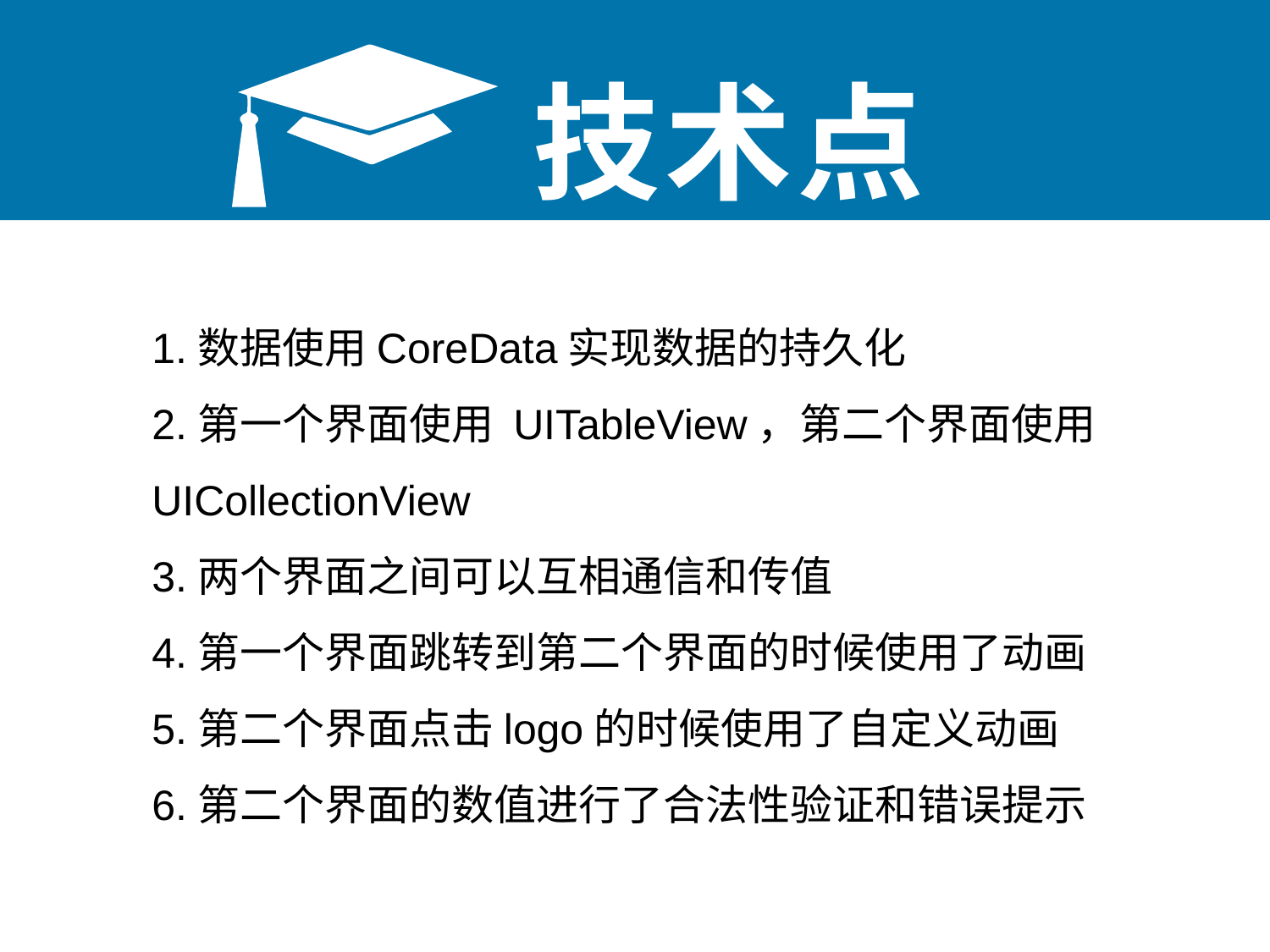

技术点
1.数据使用CoreData实现数据的持久化
2.第一个界面使用 UITableView，第二个界面使用UICollectionView
3.两个界面之间可以互相通信和传值
4.第一个界面跳转到第二个界面的时候使用了动画
5.第二个界面点击logo的时候使用了自定义动画
6.第二个界面的数值进行了合法性验证和错误提示